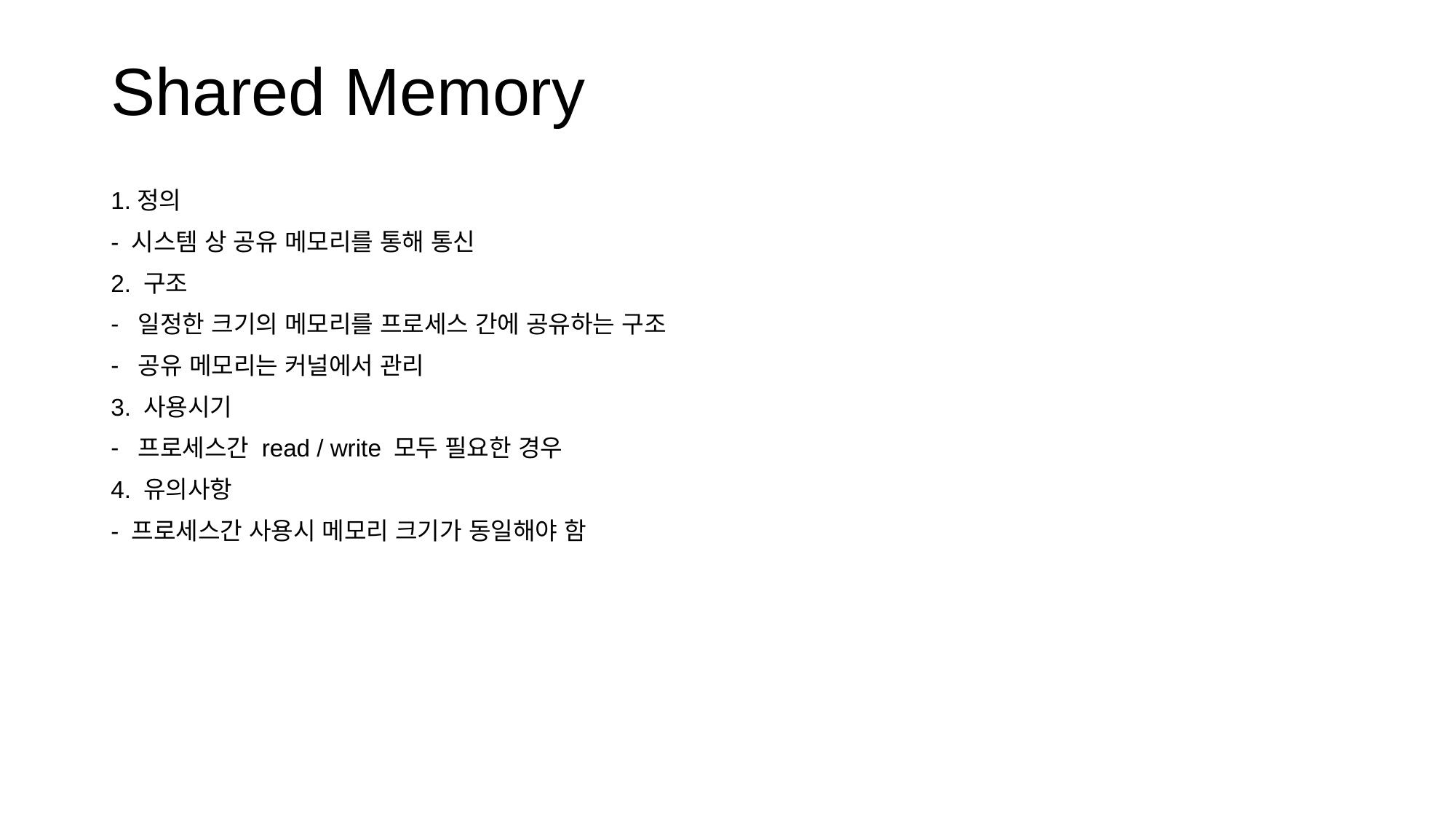

# Shared Memory
1.정의
- 시스템 상 공유 메모리를 통해 통신
2. 구조
일정한 크기의 메모리를 프로세스 간에 공유하는 구조
공유 메모리는 커널에서 관리
3. 사용시기
프로세스간 read / write 모두 필요한 경우
4. 유의사항
- 프로세스간 사용시 메모리 크기가 동일해야 함